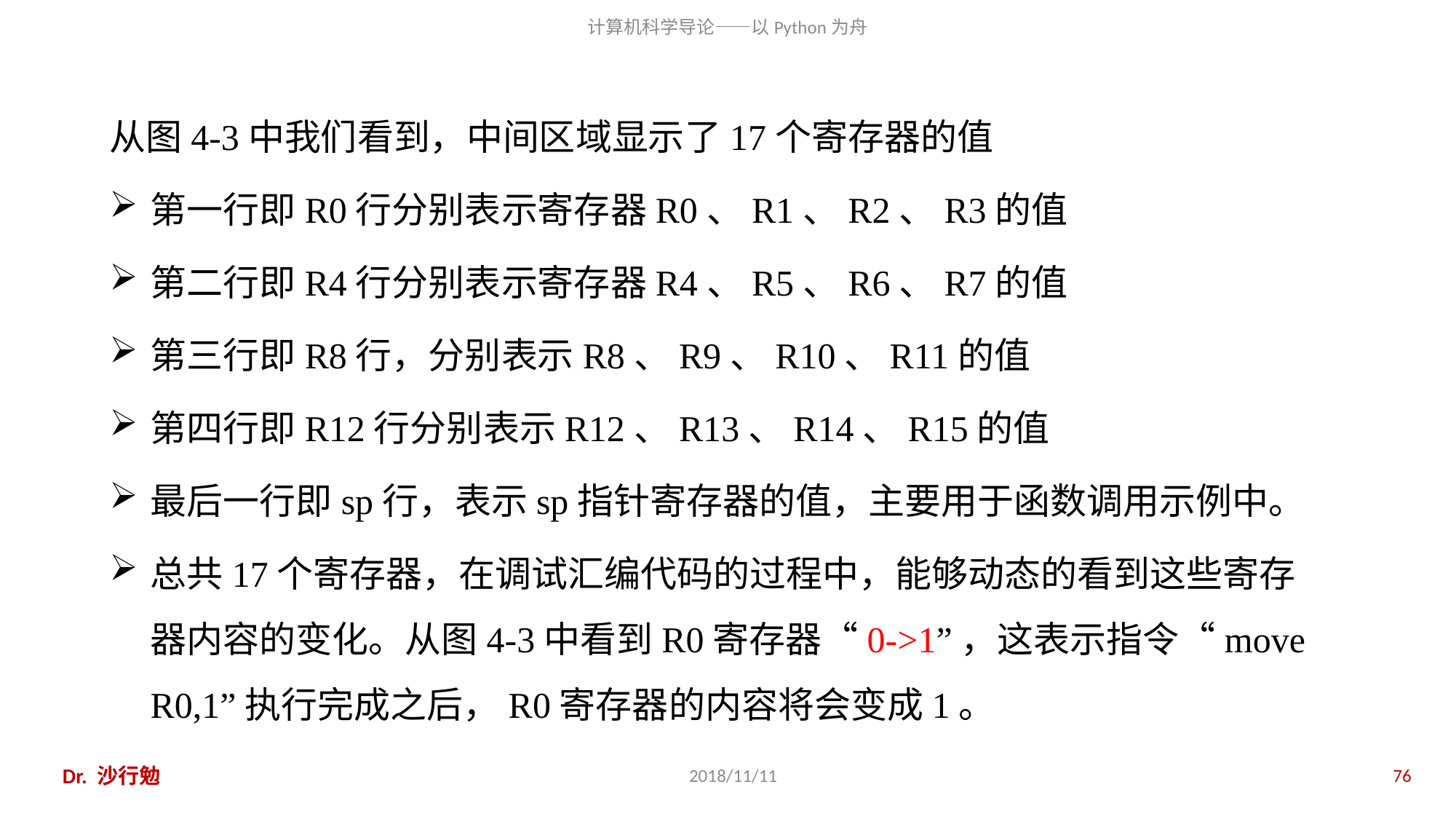

从图4-3中我们看到，中间区域显示了17个寄存器的值
第一行即R0行分别表示寄存器R0、R1、R2、R3的值
第二行即R4行分别表示寄存器R4、R5、R6、R7的值
第三行即R8行，分别表示R8、R9、R10、R11的值
第四行即R12行分别表示R12、R13、R14、R15的值
最后一行即sp行，表示sp指针寄存器的值，主要用于函数调用示例中。
总共17个寄存器，在调试汇编代码的过程中，能够动态的看到这些寄存器内容的变化。从图4-3中看到R0寄存器“0->1”，这表示指令“move R0,1”执行完成之后，R0寄存器的内容将会变成1。
Dr. 沙行勉
2018/11/11
76